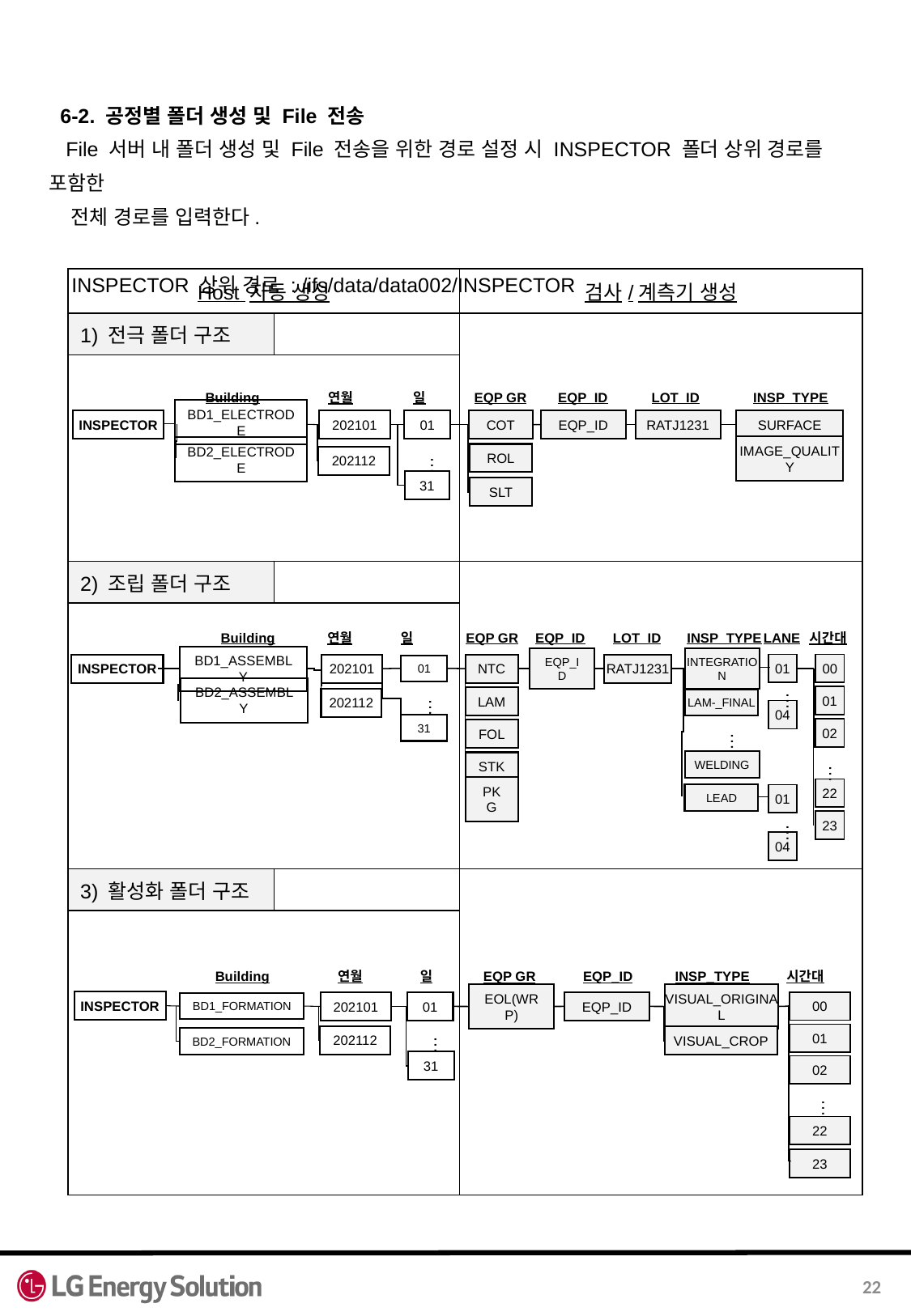

6-2. 공정별 폴더 생성 및 File 전송
   File 서버 내 폴더 생성 및 File 전송을 위한 경로 설정 시 INSPECTOR 폴더 상위 경로를 포함한
   전체 경로를 입력한다.

    INSPECTOR 상위 경로 : /ifs/data/data002/INSPECTOR
| Host 자동 생성 |  | 검사/계측기 생성 |
| --- | --- | --- |
| 1) 전극 폴더 구조 |  |  |
|  |  |  |
| 2) 조립 폴더 구조 |  |  |
|  |  |  |
| 3) 활성화 폴더 구조 |  |  |
|  |  |  |
Building
연월
일
EQP GR
EQP_ID
LOT_ID
INSP_TYPE
INSPECTOR
EQP_ID
RATJ1231
SURFACE
202101
01
COT
ROL
IMAGE_QUALITY
202112
31
SLT
BD1_ELECTRODE
…
BD2_ELECTRODE
Building
연월
일
EQP GR
EQP_ID
LOT_ID
INSP_TYPE
시간대
01
BD1_ASSEMBLY
202101
NTC
RATJ1231
00
EQP_ID
INTEGRATION
01
LAM
…
202112
LAM-_FINAL
31
02
FOL
WELDING
STK
22
LEAD
PKG
23
INSPECTOR
LANE
01
…
BD2_ASSEMBLY
04
…
…
01
…
04
Building
연월
일
EQP GR
EQP_ID
INSP_TYPE
시간대
INSPECTOR
202101
01
EOL(WRP)
EQP_ID
VISUAL_ORIGINAL
00
BD1_FORMATION
01
202112
VISUAL_CROP
31
02
22
23
…
BD2_FORMATION
…
22